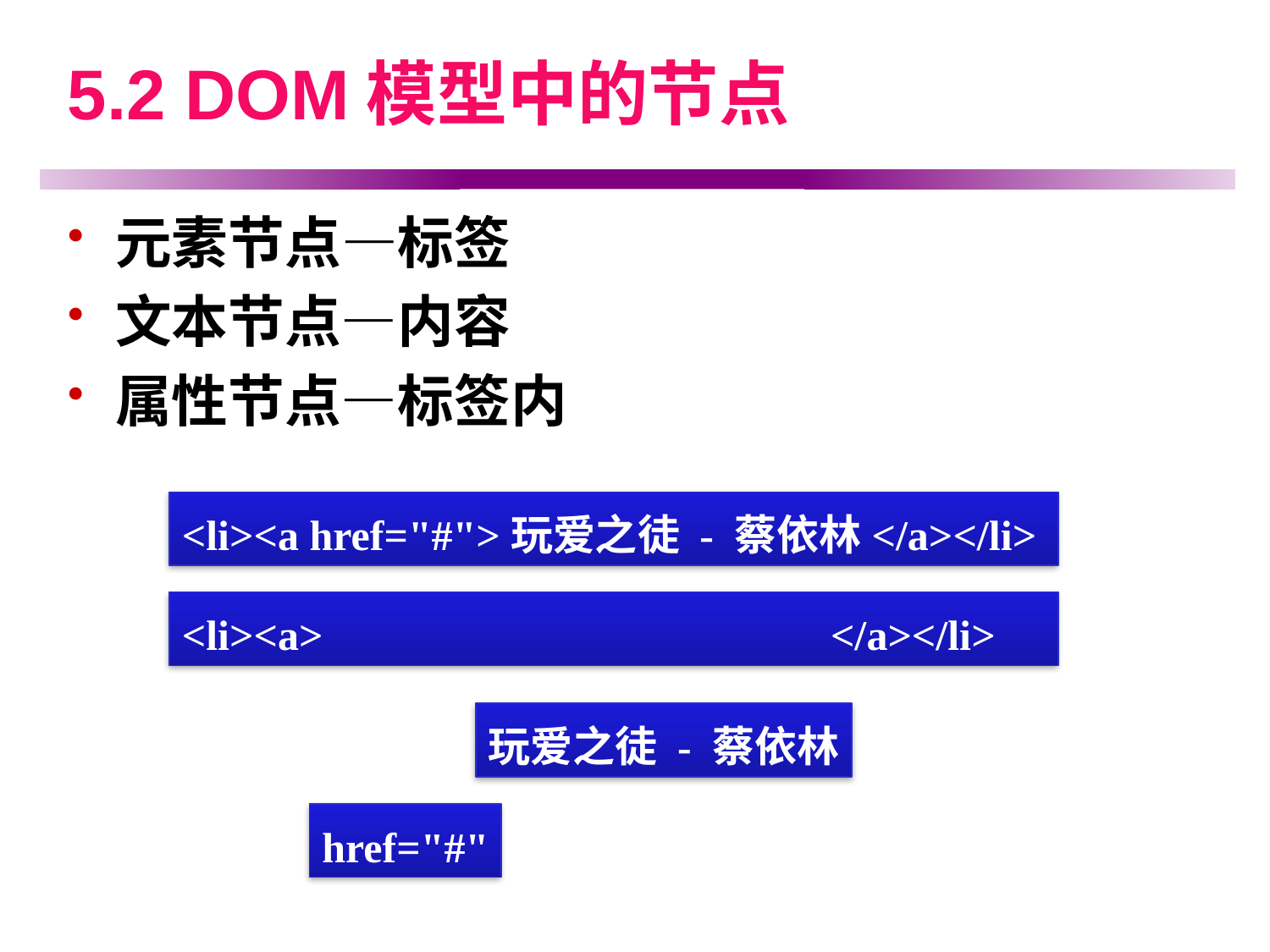

# 5.2 DOM模型中的节点
元素节点—标签
文本节点—内容
属性节点—标签内
<li><a href="#">玩爱之徒 - 蔡依林</a></li>
<li><a>                                                </a></li>
玩爱之徒 - 蔡依林
href="#"